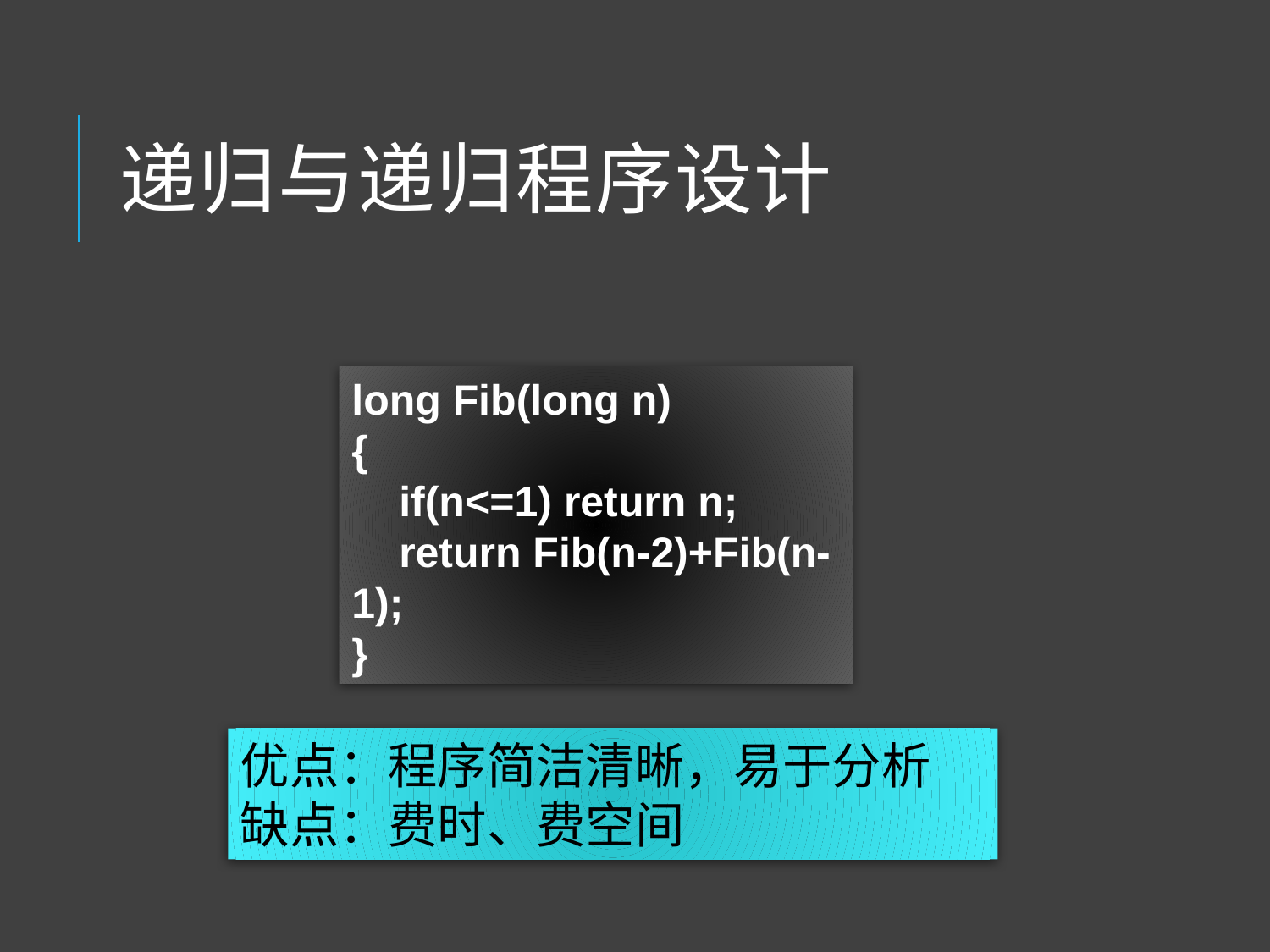

# 递归与递归程序设计
long Fib(long n)
{
    if(n<=1) return n;
    return Fib(n-2)+Fib(n-1);
}
优点：程序简洁清晰，易于分析
缺点：费时、费空间